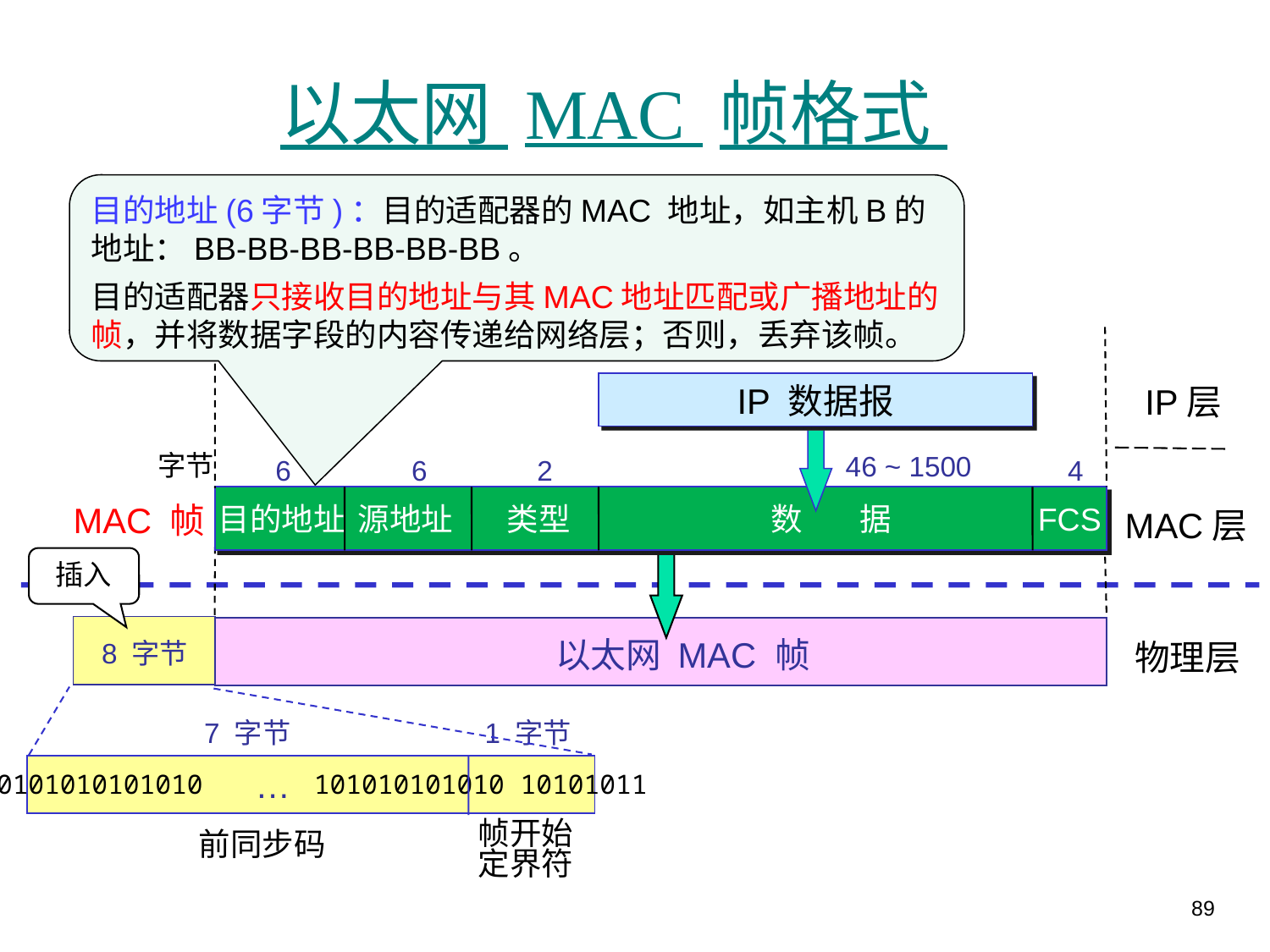

# 以太网 MAC 帧格式
目的地址(6字节)：目的适配器的MAC 地址，如主机B的地址：BB-BB-BB-BB-BB-BB。
目的适配器只接收目的地址与其MAC地址匹配或广播地址的帧，并将数据字段的内容传递给网络层；否则，丢弃该帧。

IP 数据报

IP层
字节
46 ~ 1500
6
6
2
4

MAC 帧
目的地址
源地址
类型
数        据
FCS
MAC层

插入

以太网 MAC 帧
物理层
8 字节

7 字节
1 字节

…
10101010101010       101010101010 10101011
帧开始
定界符
前同步码
89